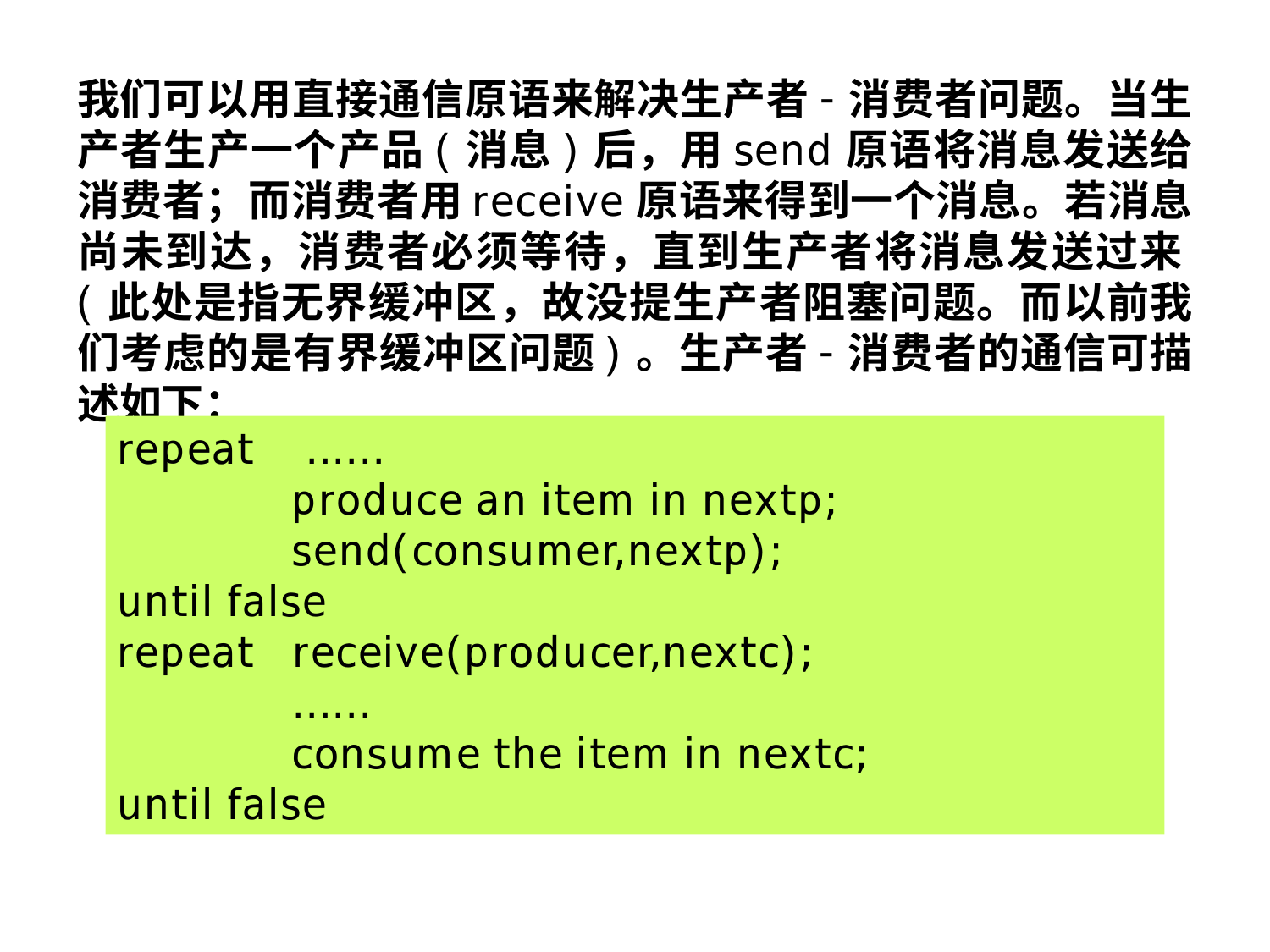

我们可以用直接通信原语来解决生产者-消费者问题。当生产者生产一个产品(消息)后，用send原语将消息发送给消费者；而消费者用receive原语来得到一个消息。若消息尚未到达，消费者必须等待，直到生产者将消息发送过来(此处是指无界缓冲区，故没提生产者阻塞问题。而以前我们考虑的是有界缓冲区问题)。生产者-消费者的通信可描述如下：
repeat    ......
              produce an item in nextp;
              send(consumer,nextp);
until false
repeat   receive(producer,nextc);
              ......
              consume the item in nextc;
until false